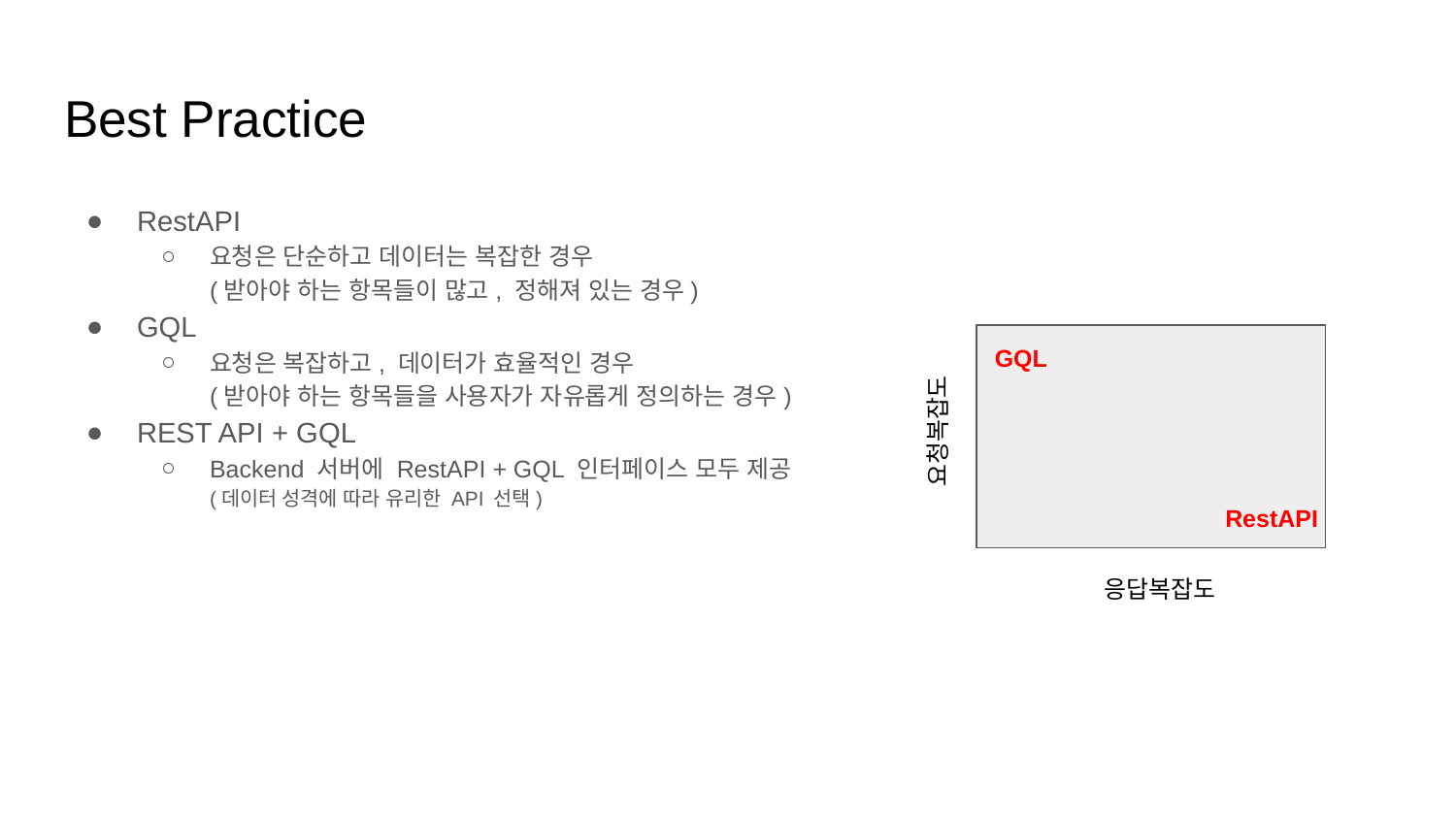

# Best Practice
RestAPI
요청은 단순하고 데이터는 복잡한 경우
(받아야 하는 항목들이 많고, 정해져 있는 경우)
GQL
요청은 복잡하고, 데이터가 효율적인 경우
(받아야 하는 항목들을 사용자가 자유롭게 정의하는 경우)
REST API + GQL
Backend 서버에 RestAPI + GQL 인터페이스 모두 제공
(데이터 성격에 따라 유리한 API 선택)

GQL
요청복잡도
RestAPI
응답복잡도